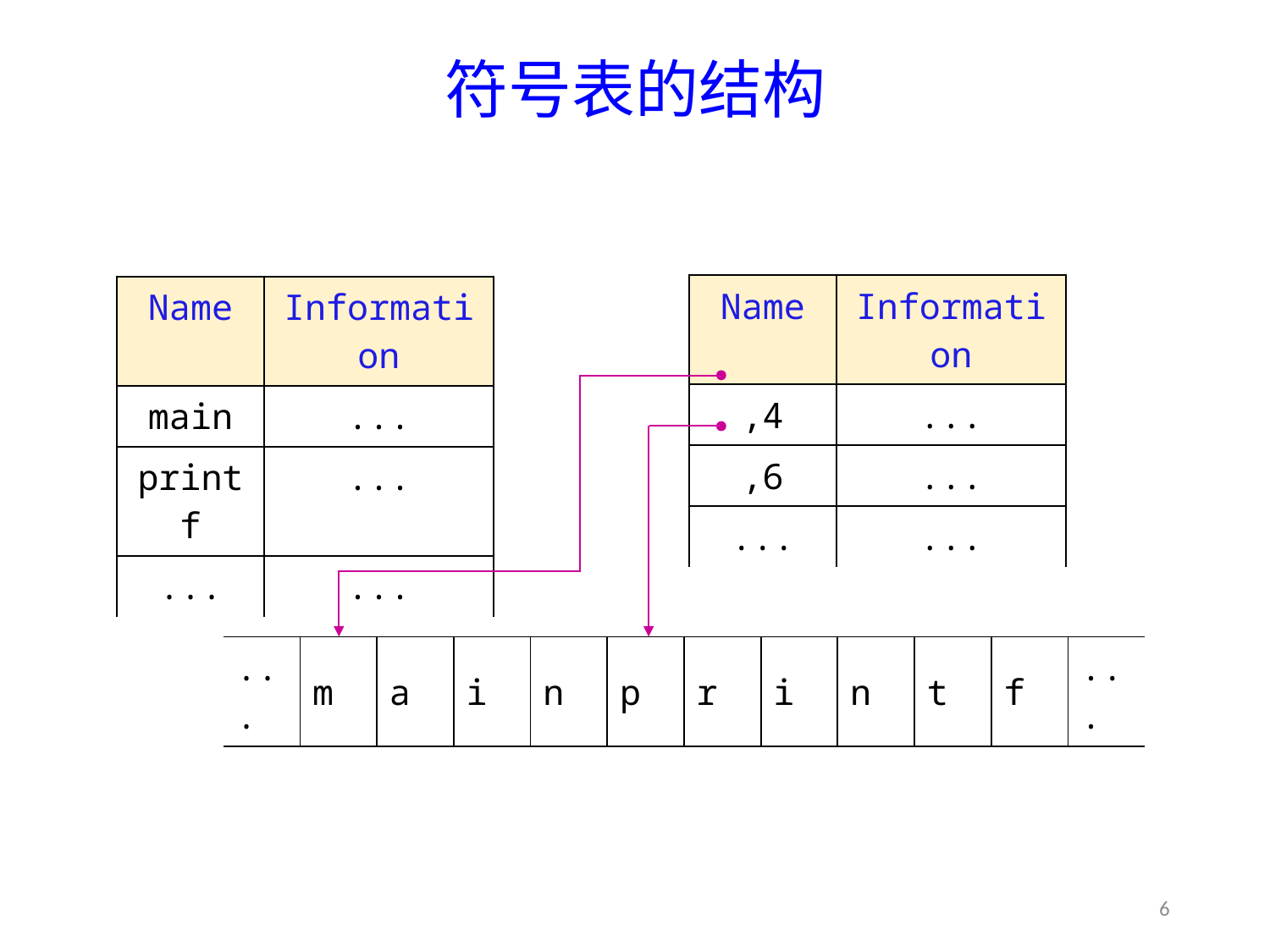

# 符号表的结构
| Name | Information |
| --- | --- |
| ,4 | ... |
| ,6 | ... |
| ... | ... |
| Name | Information |
| --- | --- |
| main | ... |
| printf | ... |
| ... | ... |

| ... | m | a | i | n | p | r | i | n | t | f | ... |
| --- | --- | --- | --- | --- | --- | --- | --- | --- | --- | --- | --- |
6